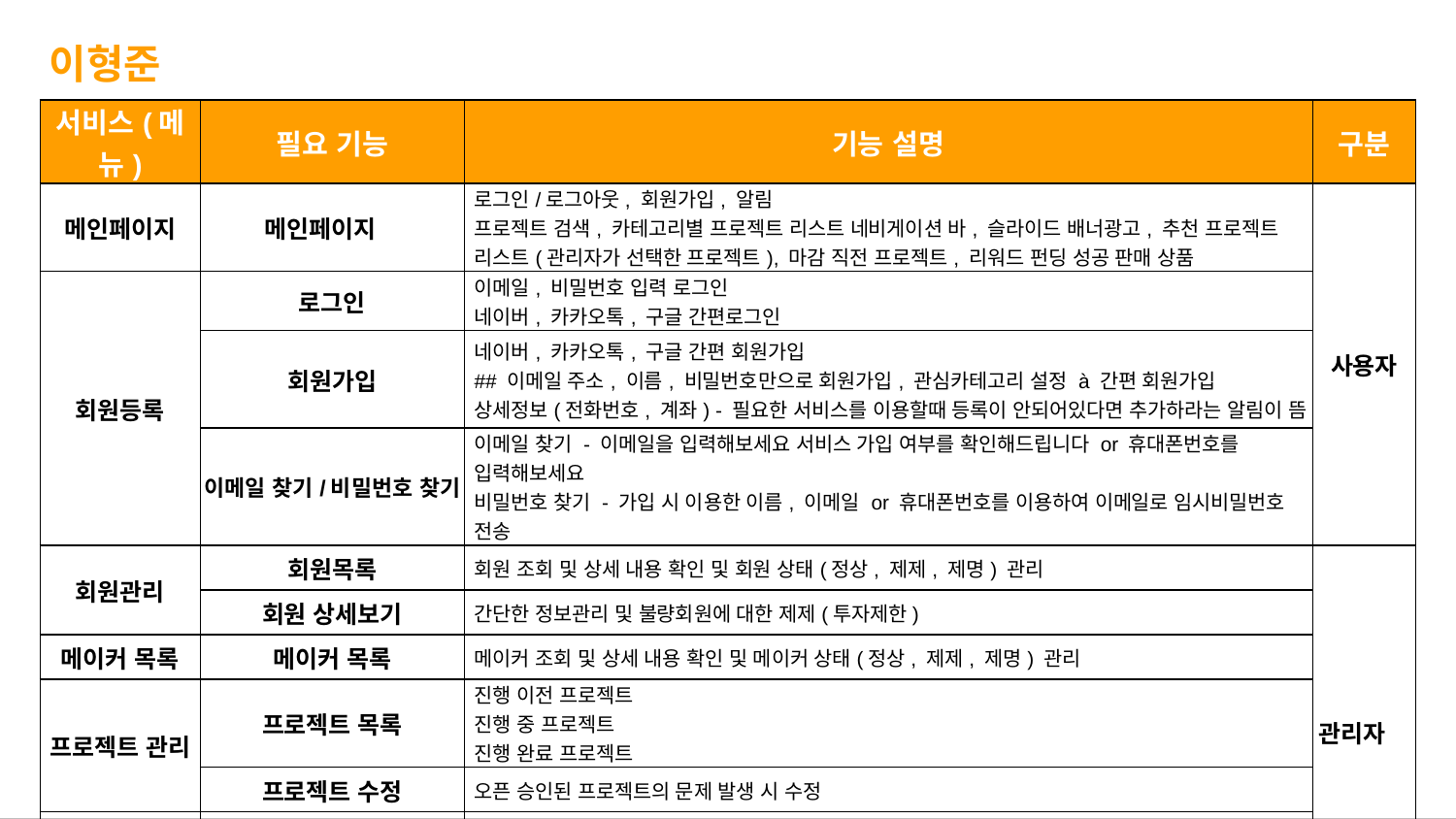

이형준
| 서비스(메뉴) | 필요 기능 | 기능 설명 | 구분 |
| --- | --- | --- | --- |
| 메인페이지 | 메인페이지 | 로그인/로그아웃, 회원가입, 알림 프로젝트 검색, 카테고리별 프로젝트 리스트 네비게이션 바, 슬라이드 배너광고, 추천 프로젝트 리스트(관리자가 선택한 프로젝트), 마감 직전 프로젝트, 리워드 펀딩 성공 판매 상품 | 사용자 |
| 회원등록 | 로그인 | 이메일, 비밀번호 입력 로그인 네이버, 카카오톡, 구글 간편로그인 |  |
|  | 회원가입 | 네이버, 카카오톡, 구글 간편 회원가입 ## 이메일 주소, 이름, 비밀번호만으로 회원가입, 관심카테고리 설정 à 간편 회원가입 상세정보(전화번호, 계좌) - 필요한 서비스를 이용할때 등록이 안되어있다면 추가하라는 알림이 뜸 |  |
|  | 이메일 찾기/비밀번호 찾기 | 이메일 찾기 - 이메일을 입력해보세요 서비스 가입 여부를 확인해드립니다 or 휴대폰번호를 입력해보세요 비밀번호 찾기 - 가입 시 이용한 이름, 이메일 or 휴대폰번호를 이용하여 이메일로 임시비밀번호 전송 |  |
| 회원관리 | 회원목록 | 회원 조회 및 상세 내용 확인 및 회원 상태(정상, 제제, 제명) 관리 | 관리자 |
|  | 회원 상세보기 | 간단한 정보관리 및 불량회원에 대한 제제(투자제한) |  |
| 메이커 목록 | 메이커 목록 | 메이커 조회 및 상세 내용 확인 및 메이커 상태(정상, 제제, 제명) 관리 |  |
| 프로젝트 관리 | 프로젝트 목록 | 진행 이전 프로젝트 진행 중 프로젝트 진행 완료 프로젝트 |  |
|  | 프로젝트 수정 | 오픈 승인된 프로젝트의 문제 발생 시 수정 |  |
| 관리자 관리 | 관리자 계정 관리 | 마스터 관리자 계정 관리자 계정 등록, 수정 마스터 관리자는 관리자 권한 부여 기능 |  |